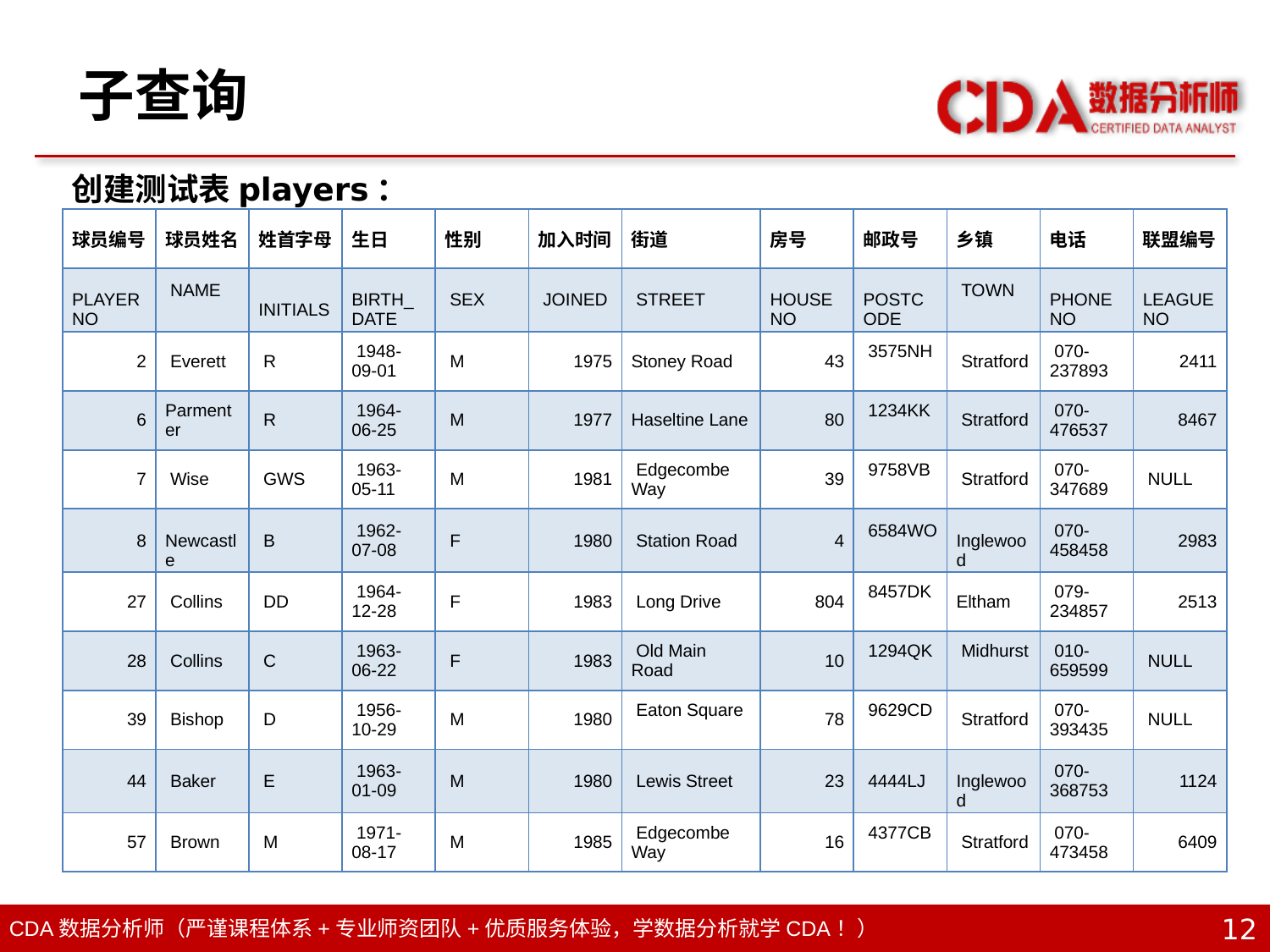

# 子查询
创建测试表players：
| 球员编号 | 球员姓名 | 姓首字母 | 生日 | 性别 | 加入时间 | 街道 | 房号 | 邮政号 | 乡镇 | 电话 | 联盟编号 |
| --- | --- | --- | --- | --- | --- | --- | --- | --- | --- | --- | --- |
| PLAYERNO | NAME | INITIALS | BIRTH\_DATE | SEX | JOINED | STREET | HOUSENO | POSTCODE | TOWN | PHONENO | LEAGUENO |
| 2 | Everett | R | 1948-09-01 | M | 1975 | Stoney Road | 43 | 3575NH | Stratford | 070-237893 | 2411 |
| 6 | Parmenter | R | 1964-06-25 | M | 1977 | Haseltine Lane | 80 | 1234KK | Stratford | 070-476537 | 8467 |
| 7 | Wise | GWS | 1963-05-11 | M | 1981 | Edgecombe Way | 39 | 9758VB | Stratford | 070-347689 | NULL |
| 8 | Newcastle | B | 1962-07-08 | F | 1980 | Station Road | 4 | 6584WO | Inglewood | 070-458458 | 2983 |
| 27 | Collins | DD | 1964-12-28 | F | 1983 | Long Drive | 804 | 8457DK | Eltham | 079-234857 | 2513 |
| 28 | Collins | C | 1963-06-22 | F | 1983 | Old Main Road | 10 | 1294QK | Midhurst | 010-659599 | NULL |
| 39 | Bishop | D | 1956-10-29 | M | 1980 | Eaton Square | 78 | 9629CD | Stratford | 070-393435 | NULL |
| 44 | Baker | E | 1963-01-09 | M | 1980 | Lewis Street | 23 | 4444LJ | Inglewood | 070-368753 | 1124 |
| 57 | Brown | M | 1971-08-17 | M | 1985 | Edgecombe Way | 16 | 4377CB | Stratford | 070-473458 | 6409 |
12